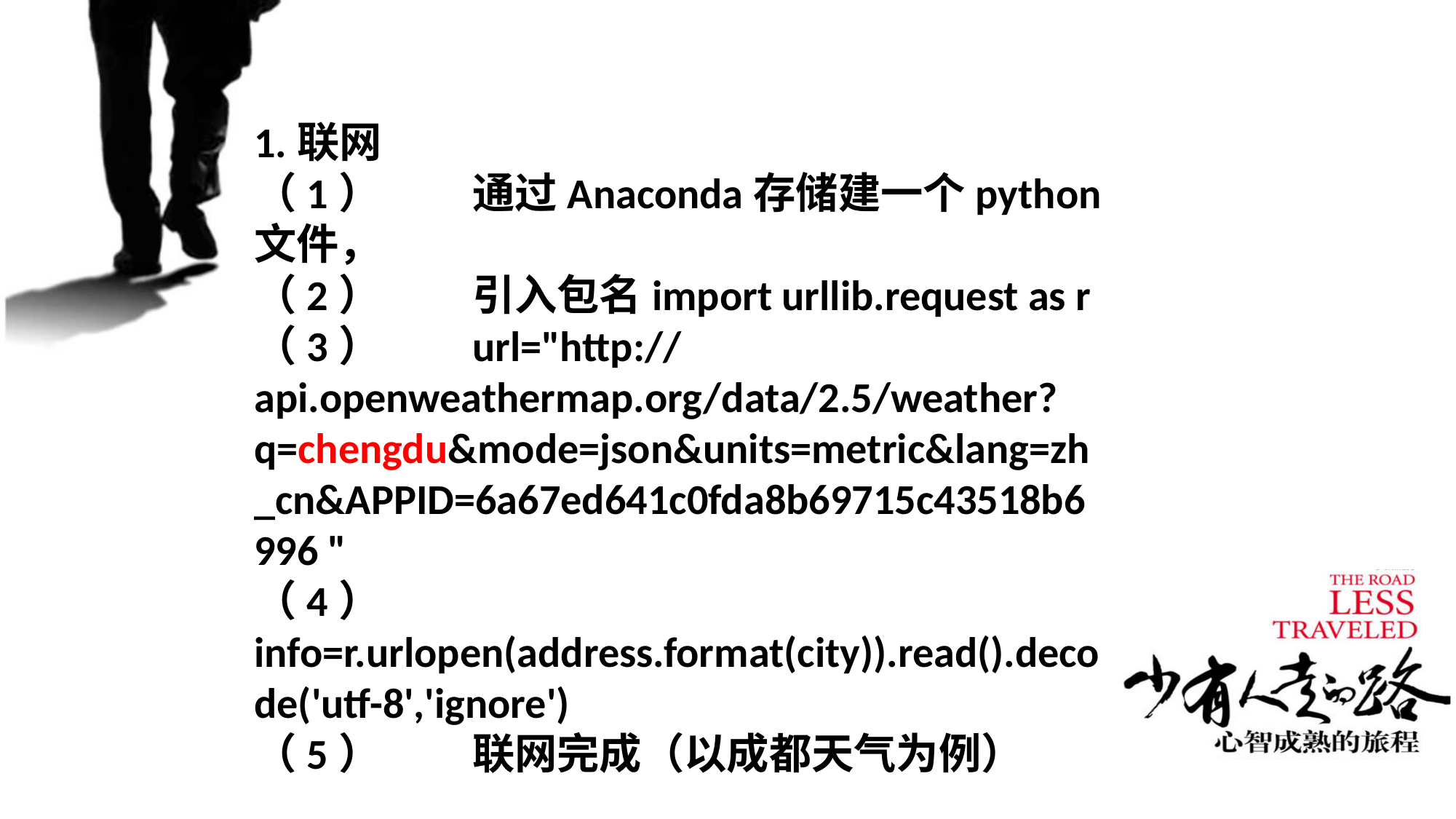

1.联网
（1）	通过Anaconda存储建一个python文件，
（2）	引入包名import urllib.request as r
（3）	url="http://api.openweathermap.org/data/2.5/weather?q=chengdu&mode=json&units=metric&lang=zh_cn&APPID=6a67ed641c0fda8b69715c43518b6996 "
（4）	info=r.urlopen(address.format(city)).read().decode('utf-8','ignore')
（5）	联网完成（以成都天气为例）